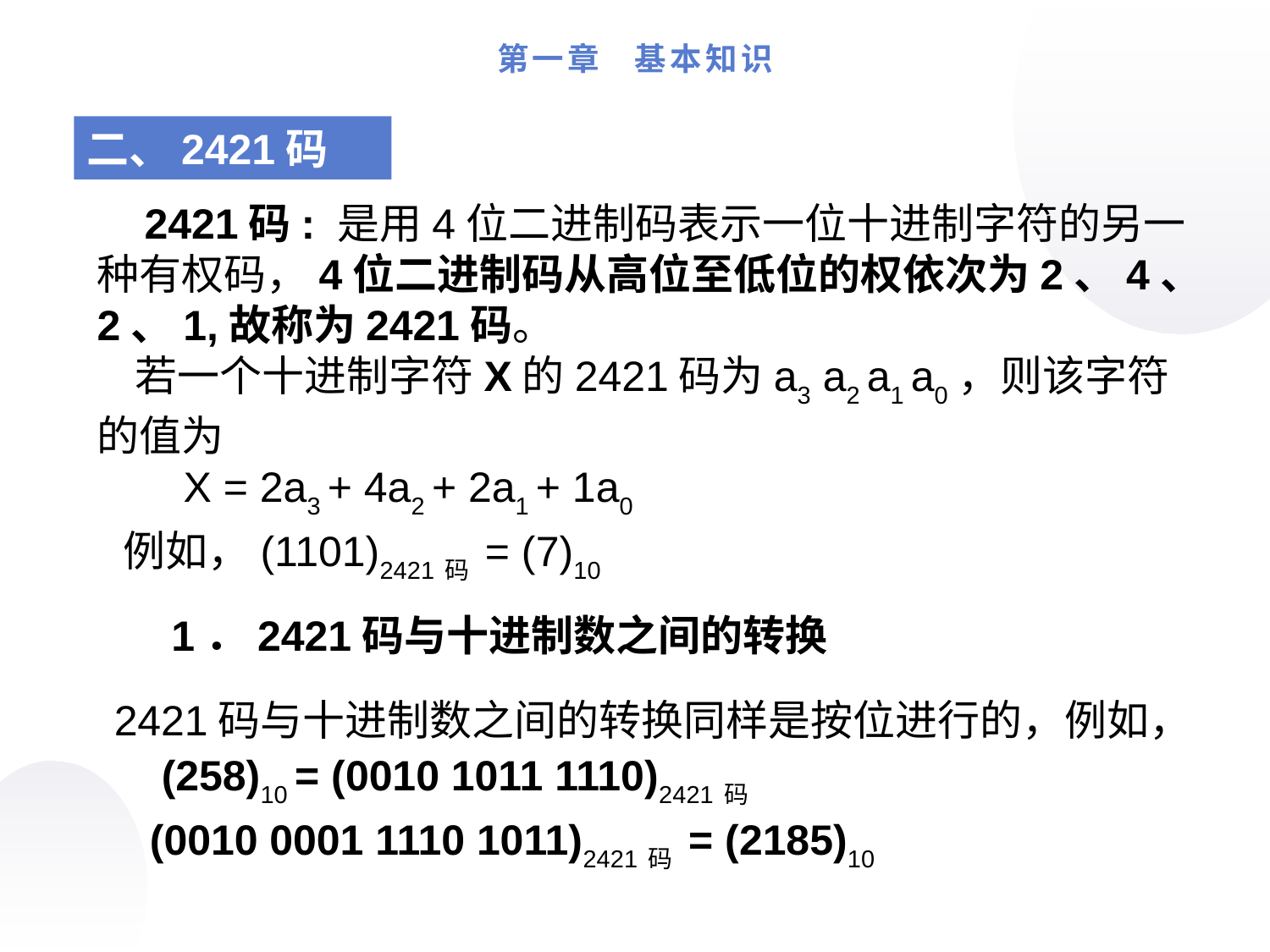

第一章   基本知识
二、2421码
    2421码: 是用4位二进制码表示一位十进制字符的另一种有权码，4位二进制码从高位至低位的权依次为2、4、2、1,故称为2421码。
    若一个十进制字符X的2421码为a3 a2 a1 a0，则该字符的值为
        X = 2a3 + 4a2 + 2a1 + 1a0
     例如，(1101)2421码 = (7)10
1．2421码与十进制数之间的转换
     2421码与十进制数之间的转换同样是按位进行的，例如，
         (258)10 = (0010 1011 1110)2421码
        (0010 0001 1110 1011)2421码 = (2185)10

34